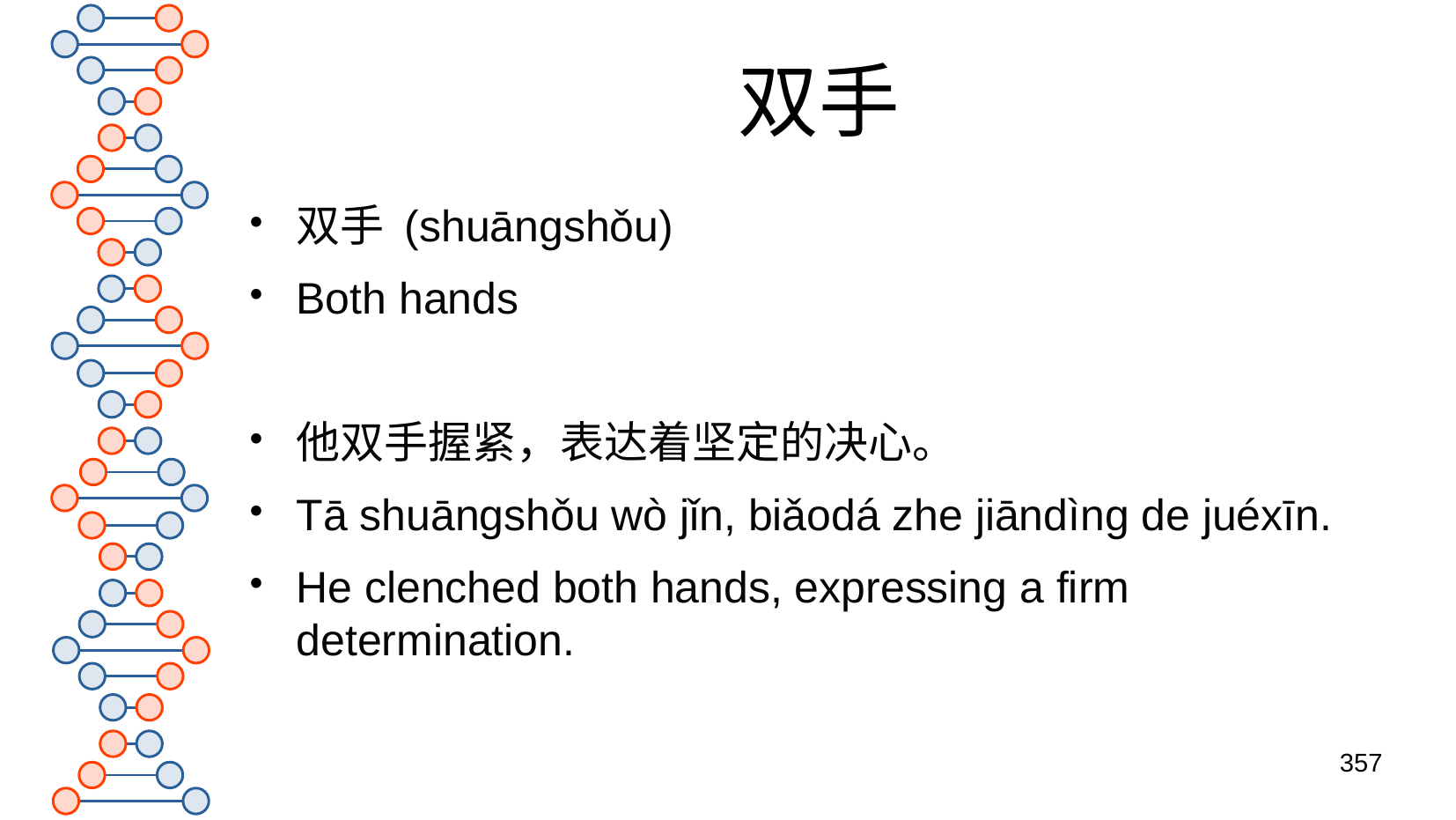

# 双手
双手 (shuāngshǒu)
Both hands

他双手握紧，表达着坚定的决心。
Tā shuāngshǒu wò jǐn, biǎodá zhe jiāndìng de juéxīn.
He clenched both hands, expressing a firm determination.

357